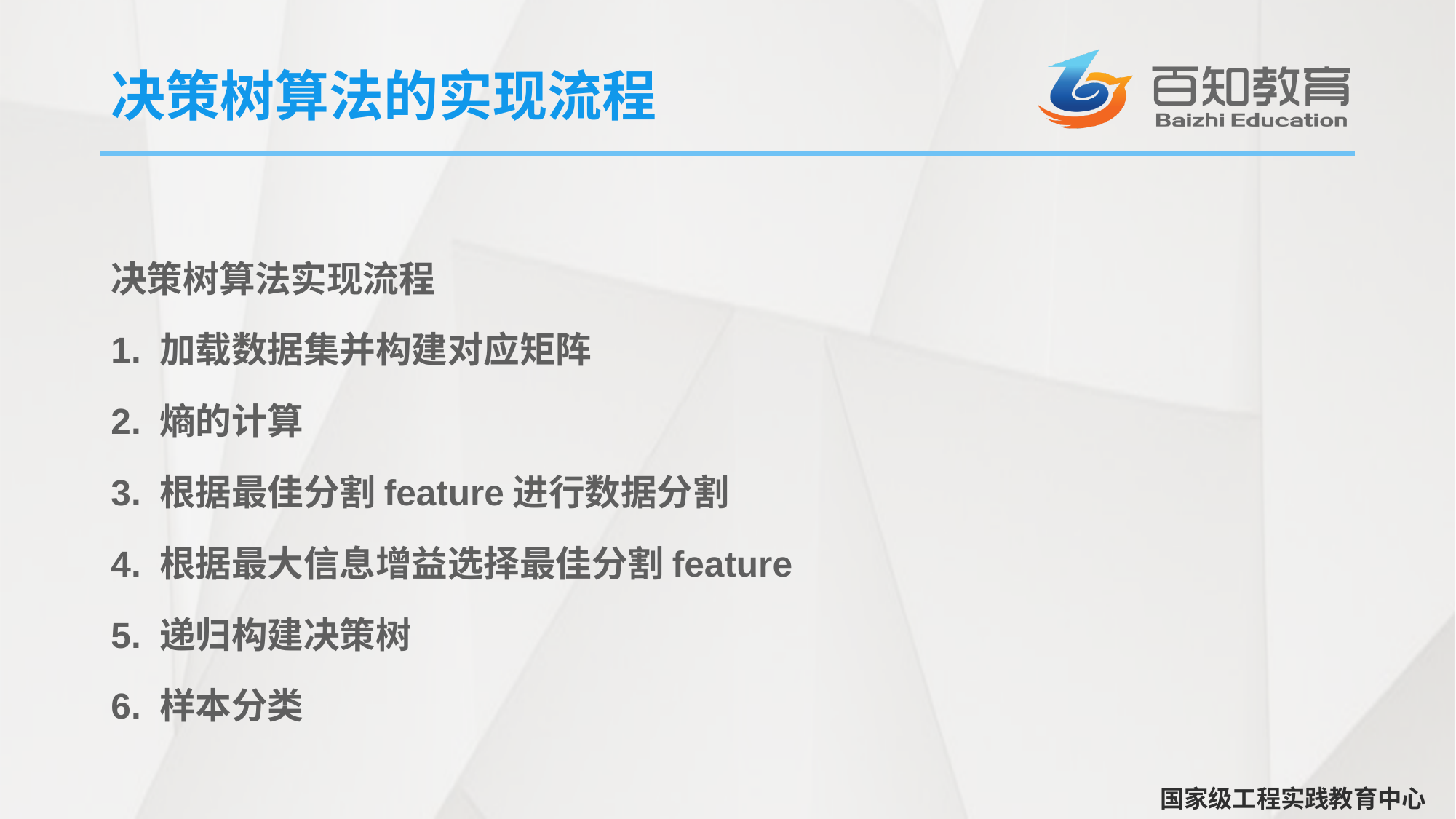

# 决策树算法的实现流程

决策树算法实现流程
1. 加载数据集并构建对应矩阵
2. 熵的计算
3. 根据最佳分割feature进行数据分割
4. 根据最大信息增益选择最佳分割feature
5. 递归构建决策树
6. 样本分类